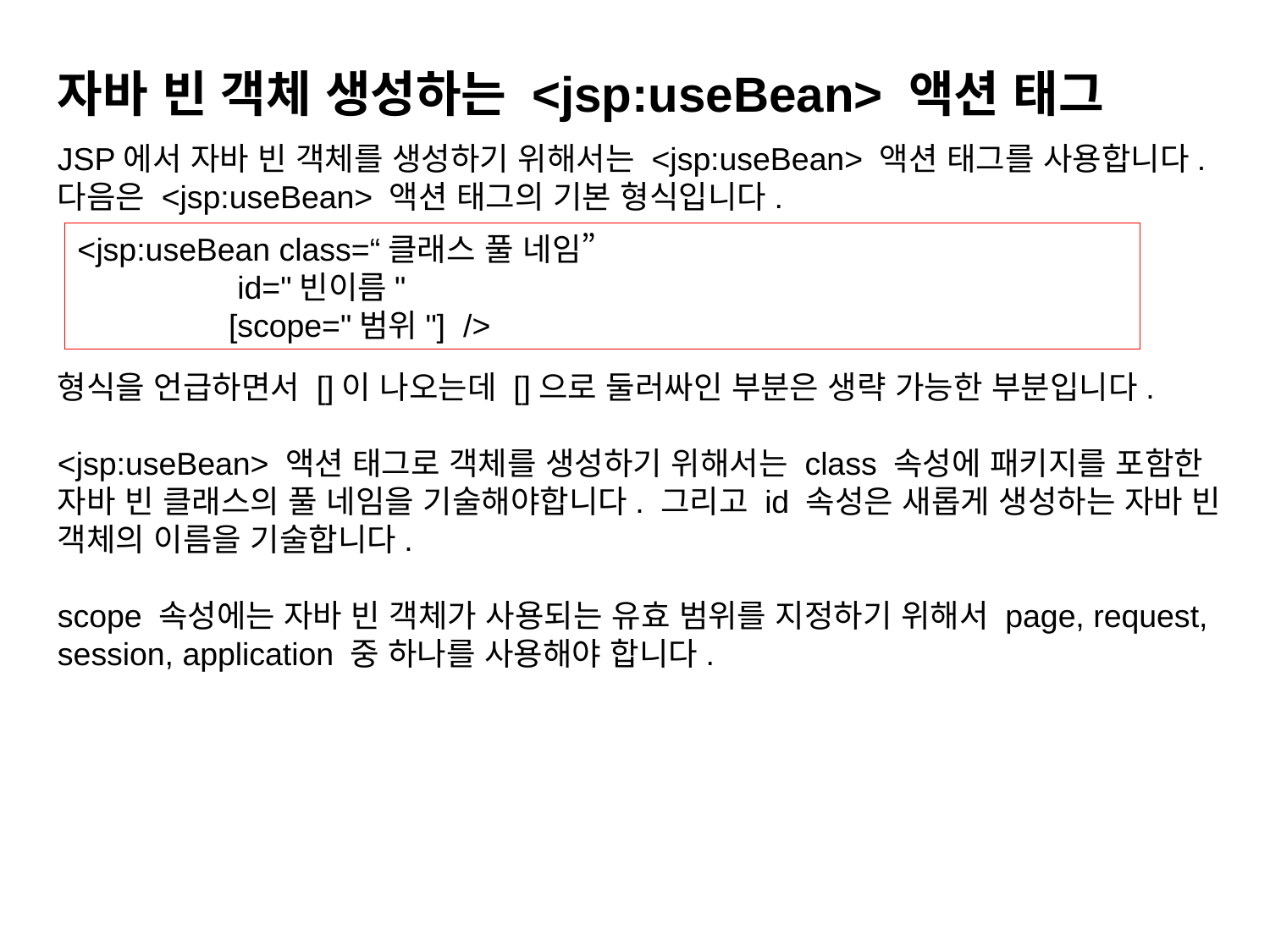

자바 빈 객체 생성하는 <jsp:useBean> 액션 태그

JSP에서 자바 빈 객체를 생성하기 위해서는 <jsp:useBean> 액션 태그를 사용합니다. 다음은 <jsp:useBean> 액션 태그의 기본 형식입니다.

형식을 언급하면서 []이 나오는데 []으로 둘러싸인 부분은 생략 가능한 부분입니다.

<jsp:useBean> 액션 태그로 객체를 생성하기 위해서는 class 속성에 패키지를 포함한 자바 빈 클래스의 풀 네임을 기술해야합니다. 그리고 id 속성은 새롭게 생성하는 자바 빈 객체의 이름을 기술합니다.

scope 속성에는 자바 빈 객체가 사용되는 유효 범위를 지정하기 위해서 page, request, session, application 중 하나를 사용해야 합니다.

<jsp:useBean class=“클래스 풀 네임”
                  id="빈이름"
                 [scope="범위"]  />